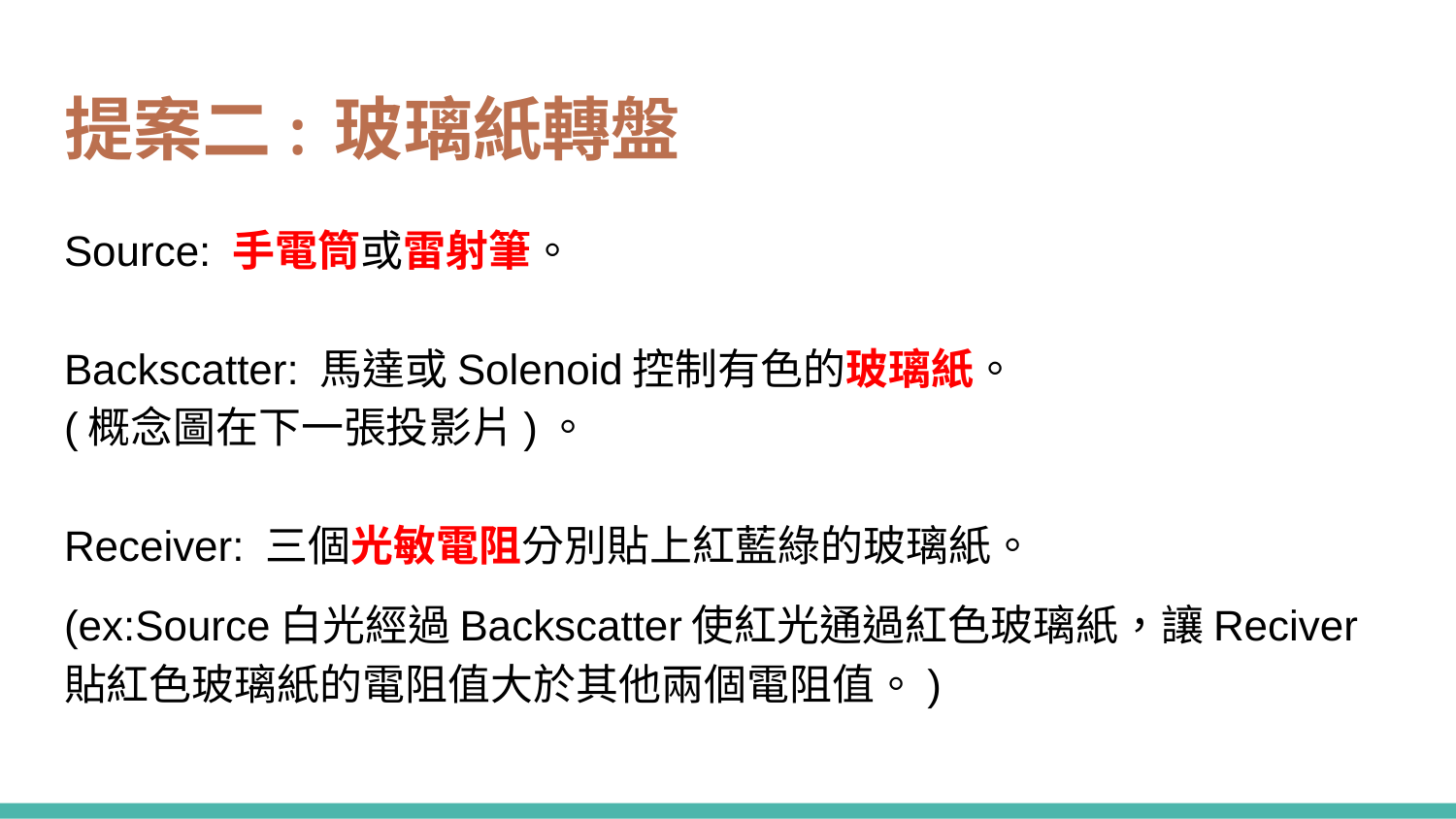

# 提案二: 玻璃紙轉盤
Source: 手電筒或雷射筆。
Backscatter: 馬達或Solenoid控制有色的玻璃紙。
(概念圖在下一張投影片)。
Receiver: 三個光敏電阻分別貼上紅藍綠的玻璃紙。
(ex:Source白光經過Backscatter使紅光通過紅色玻璃紙，讓Reciver貼紅色玻璃紙的電阻值大於其他兩個電阻值。)